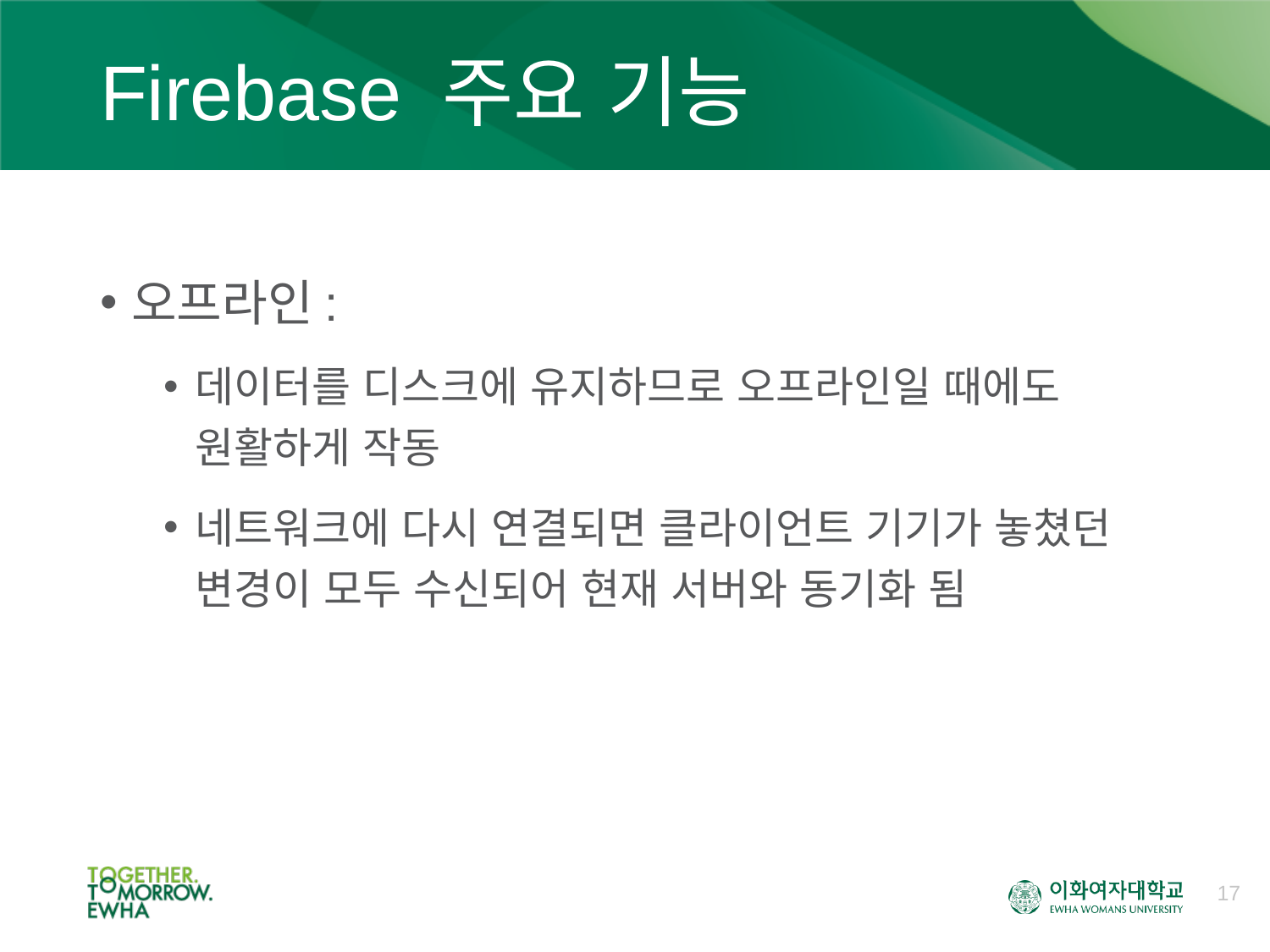

# Firebase 주요 기능
오프라인:
데이터를 디스크에 유지하므로 오프라인일 때에도 원활하게 작동
네트워크에 다시 연결되면 클라이언트 기기가 놓쳤던 변경이 모두 수신되어 현재 서버와 동기화 됨

17